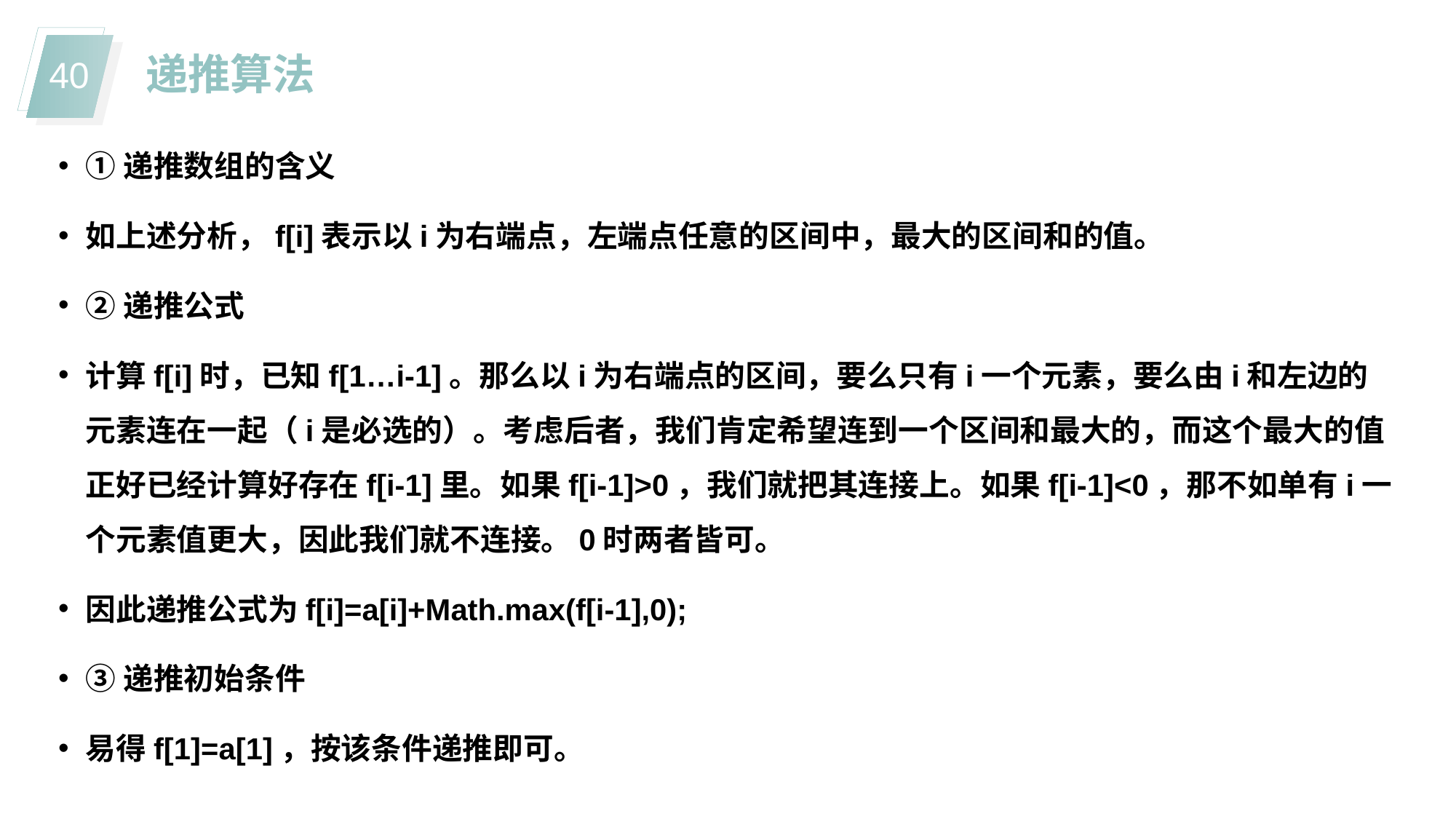

递推算法
①递推数组的含义
如上述分析，f[i]表示以i为右端点，左端点任意的区间中，最大的区间和的值。
②递推公式
计算f[i]时，已知f[1…i-1]。那么以i为右端点的区间，要么只有i一个元素，要么由i和左边的元素连在一起（i是必选的）。考虑后者，我们肯定希望连到一个区间和最大的，而这个最大的值正好已经计算好存在f[i-1]里。如果f[i-1]>0，我们就把其连接上。如果f[i-1]<0，那不如单有i一个元素值更大，因此我们就不连接。0时两者皆可。
因此递推公式为f[i]=a[i]+Math.max(f[i-1],0);
③递推初始条件
易得f[1]=a[1]，按该条件递推即可。